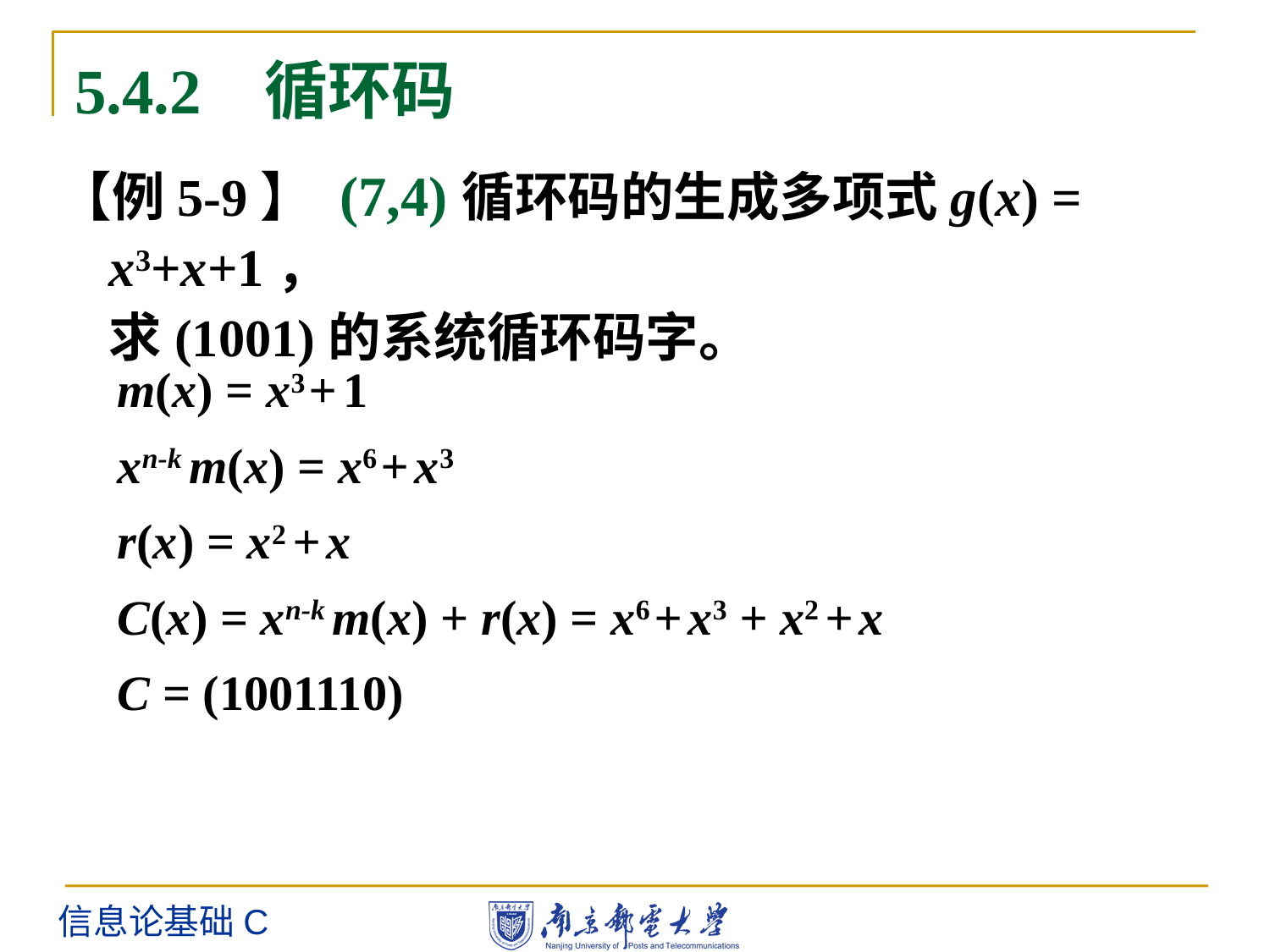

5.4.2   循环码
# 【例5-9】 (7,4)循环码的生成多项式g(x) = x3+x+1， 求(1001)的系统循环码字。
m(x) = x3 + 1
xn-k m(x) = x6 + x3
r(x) = x2 + x
C(x) = xn-k m(x) + r(x) = x6 + x3 + x2 + x
C = (1001110)

68